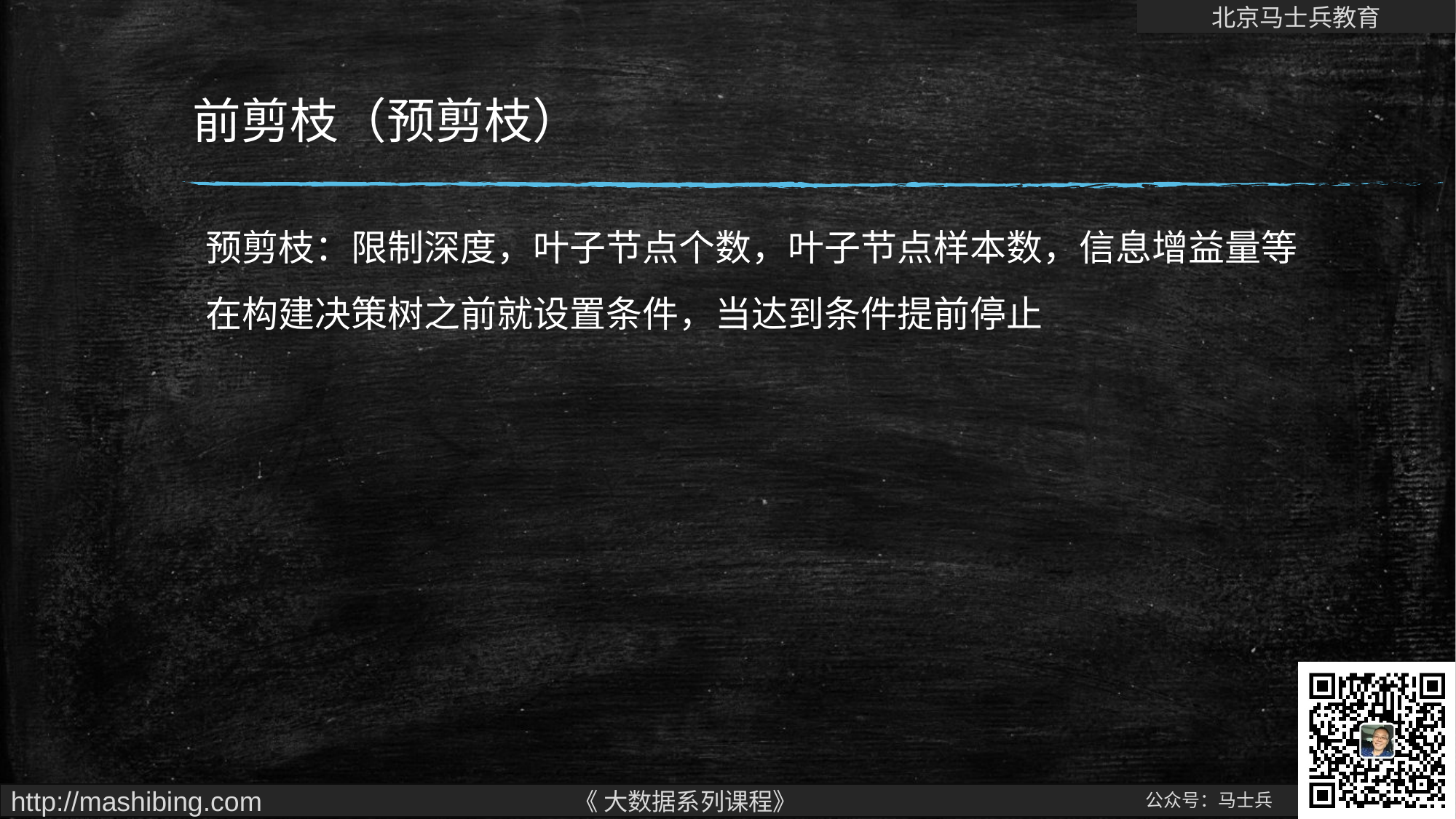

# 前剪枝（预剪枝）
预剪枝：限制深度，叶子节点个数，叶子节点样本数，信息增益量等
在构建决策树之前就设置条件，当达到条件提前停止